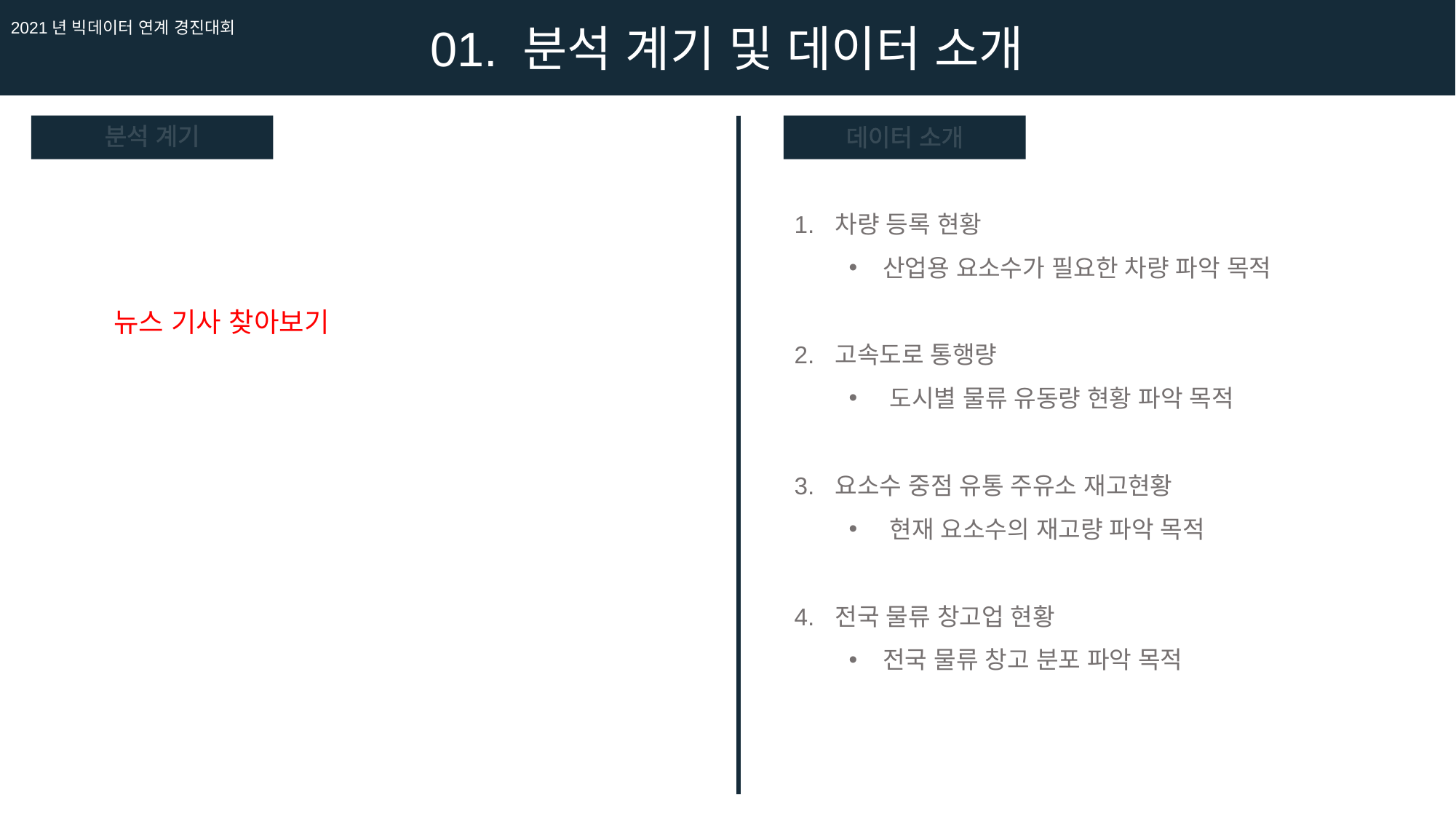

2021년 빅데이터 연계 경진대회
01. 분석 계기 및 데이터 소개
분석 계기

데이터 소개
차량 등록 현황
산업용 요소수가 필요한 차량 파악 목적

고속도로 통행량
도시별 물류 유동량 현황 파악 목적

요소수 중점 유통 주유소 재고현황
현재 요소수의 재고량 파악 목적

전국 물류 창고업 현황
전국 물류 창고 분포 파악 목적
뉴스 기사 찾아보기